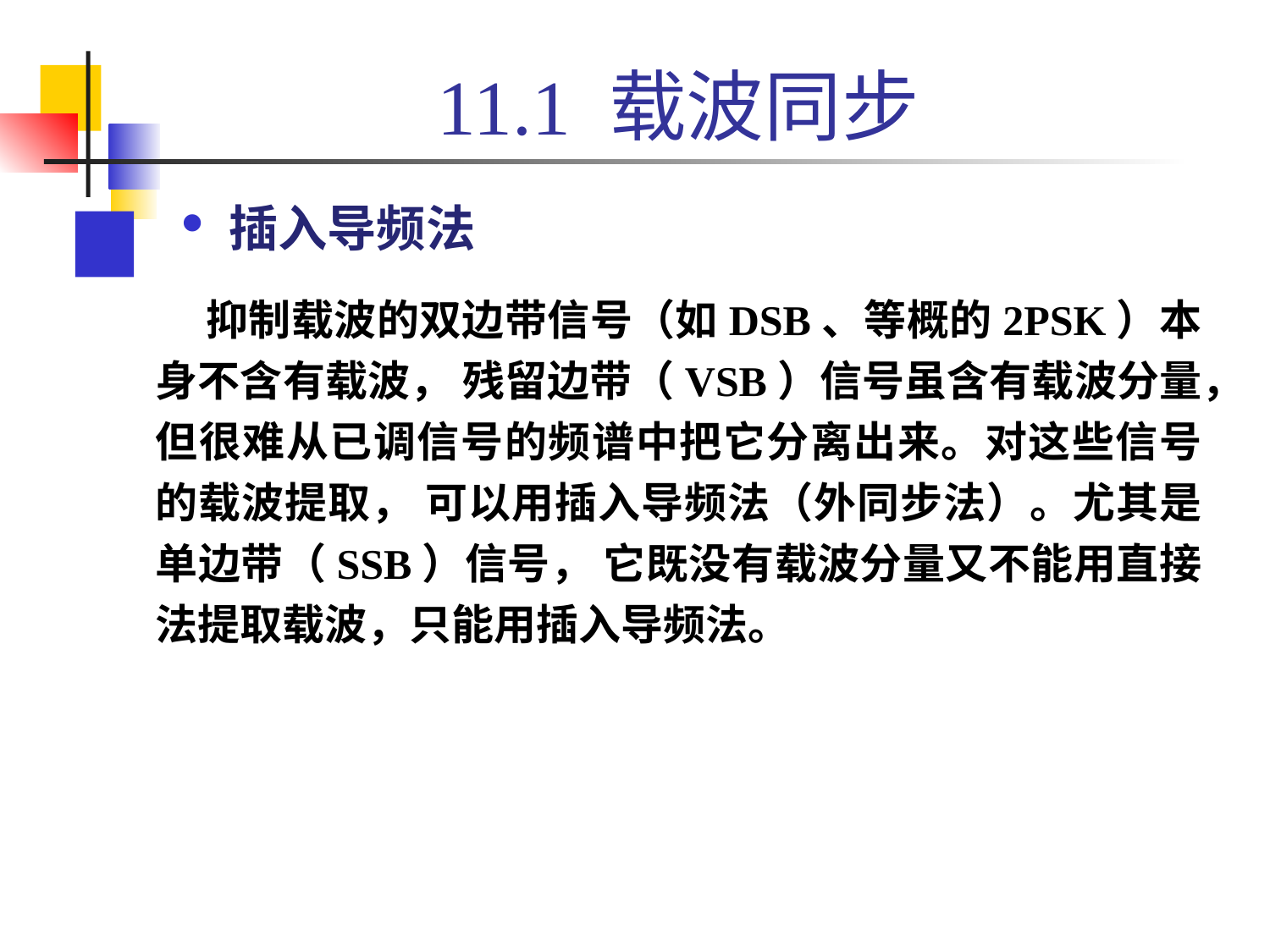

11.1 载波同步
插入导频法
    抑制载波的双边带信号（如DSB、等概的2PSK）本身不含有载波， 残留边带（VSB）信号虽含有载波分量，但很难从已调信号的频谱中把它分离出来。对这些信号的载波提取， 可以用插入导频法（外同步法）。尤其是单边带（SSB）信号， 它既没有载波分量又不能用直接法提取载波，只能用插入导频法。